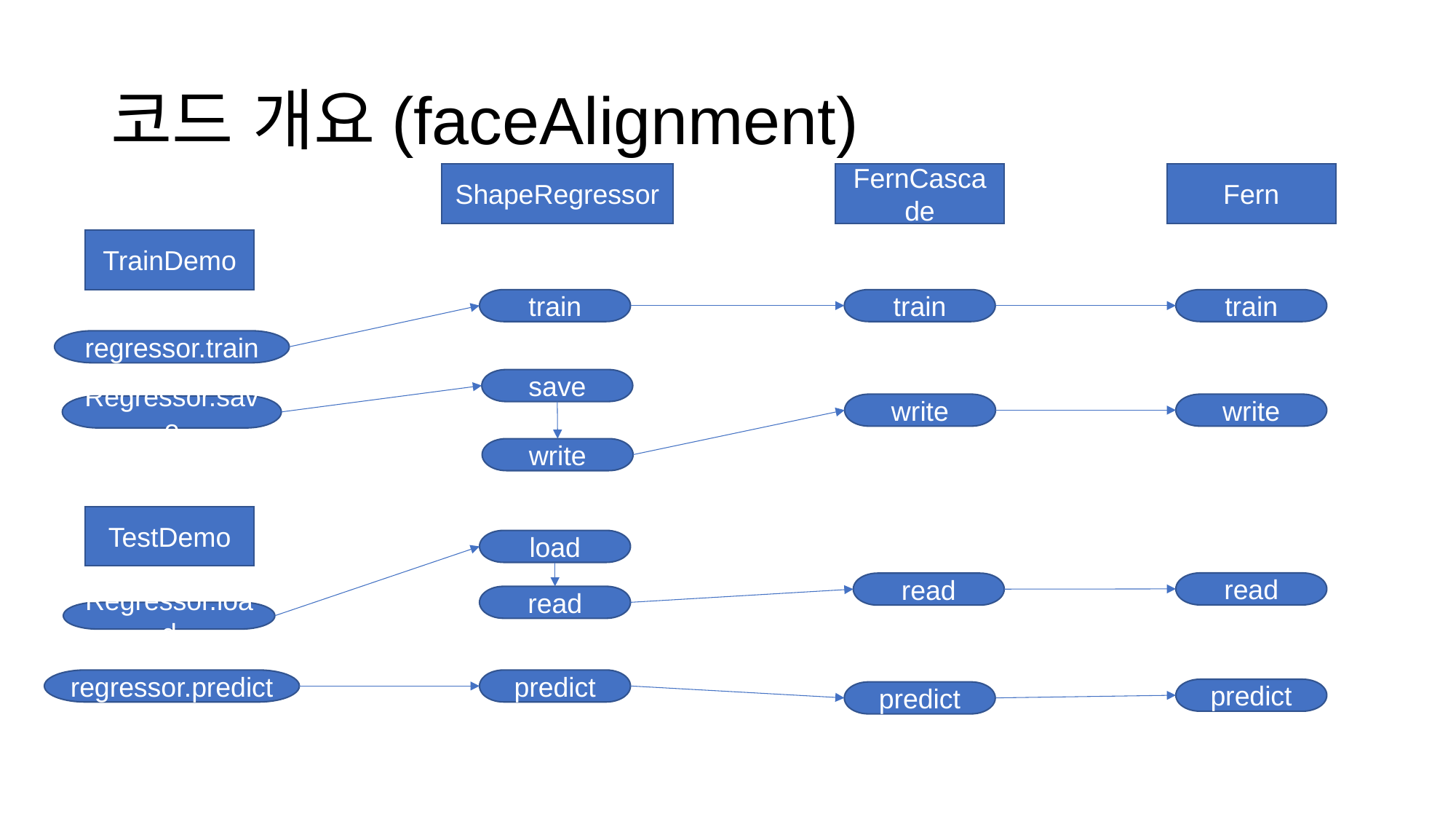

# 코드 개요(faceAlignment)
FernCascade
Fern
ShapeRegressor
TrainDemo
train
train
train
regressor.train
save
write
write
Regressor.save
write
TestDemo
load
read
read
read
Regressor.load
regressor.predict
predict
predict
predict